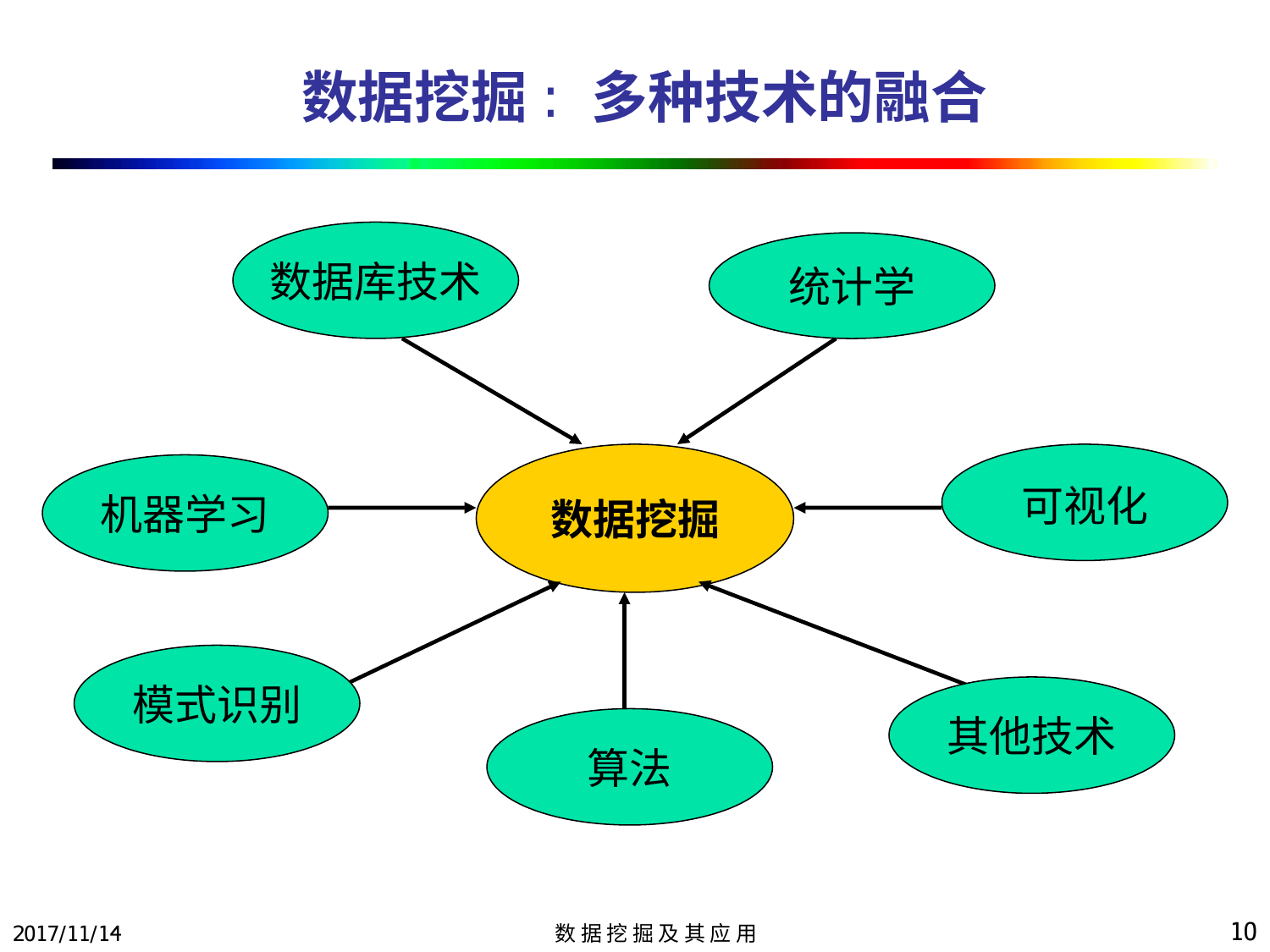

# 数据挖掘: 多种技术的融合
数据库技术
统计学

数据挖掘
可视化
机器学习

模式识别
其他技术
算法
2017/11/14
10
数 据 挖 掘 及 其 应 用